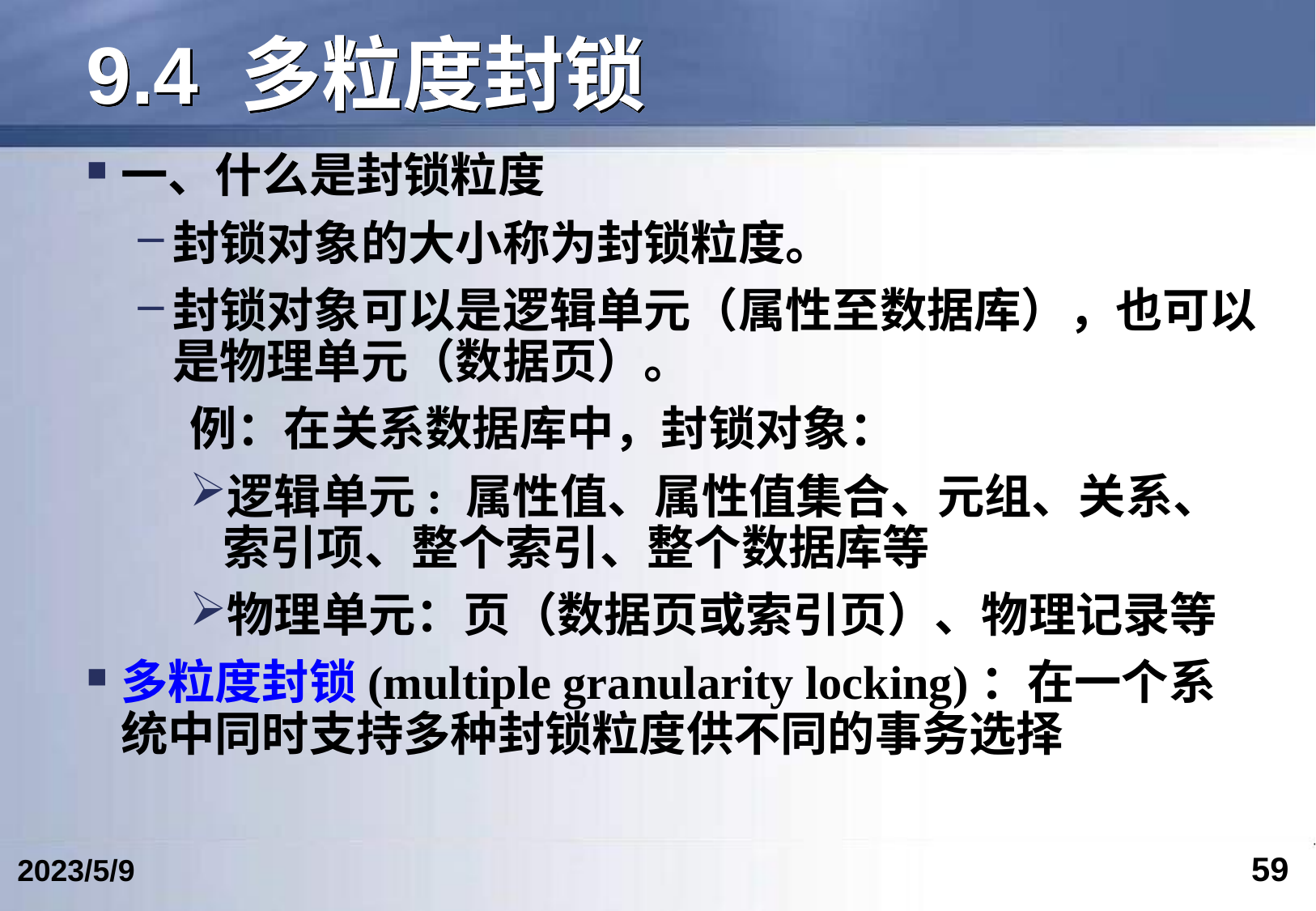

# 9.4 多粒度封锁
一、什么是封锁粒度
封锁对象的大小称为封锁粒度。
封锁对象可以是逻辑单元（属性至数据库），也可以是物理单元（数据页）。
例：在关系数据库中，封锁对象：
逻辑单元: 属性值、属性值集合、元组、关系、索引项、整个索引、整个数据库等
物理单元：页（数据页或索引页）、物理记录等
多粒度封锁(multiple granularity locking)：在一个系统中同时支持多种封锁粒度供不同的事务选择
59
2023/5/9